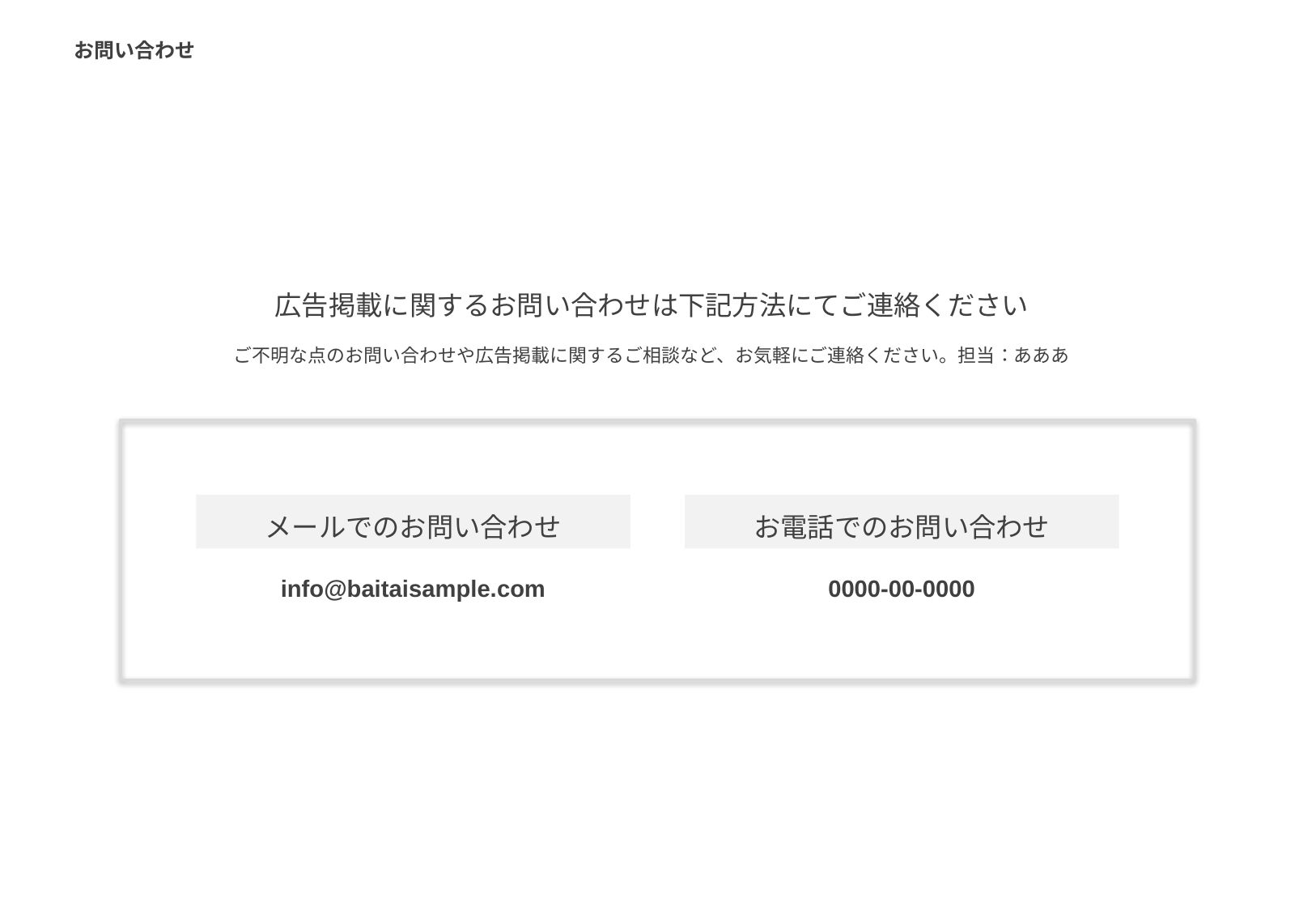

お問い合わせ
広告掲載に関するお問い合わせは下記方法にてご連絡ください
ご不明な点のお問い合わせや広告掲載に関するご相談など、お気軽にご連絡ください。担当：あああ

メールでのお問い合わせ
お電話でのお問い合わせ
info@baitaisample.com
0000-00-0000